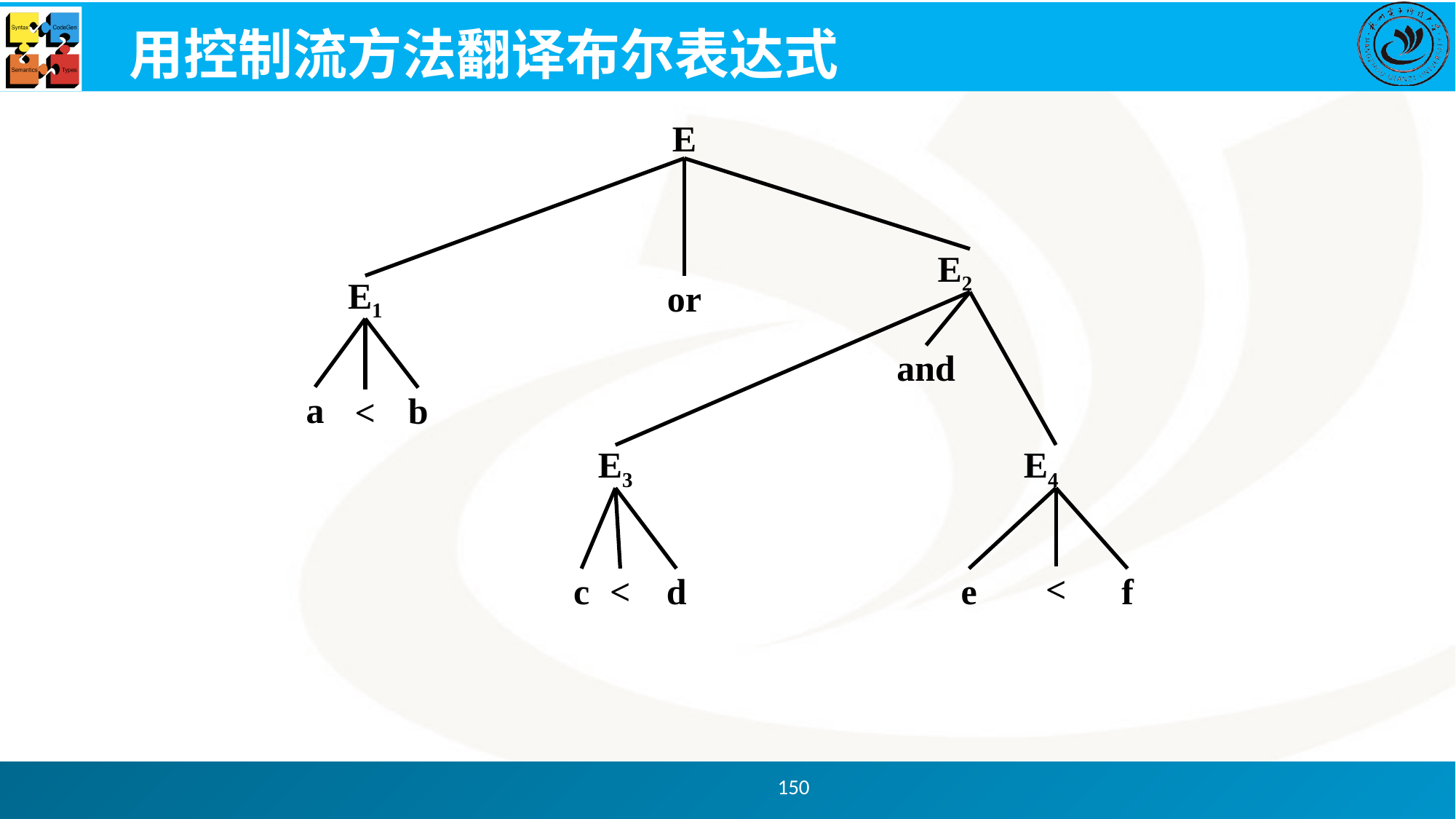

# 用控制流方法翻译布尔表达式
E
E2
E1
or
and
a
b
<
E3
E4
<
c
<
d
e
f
150